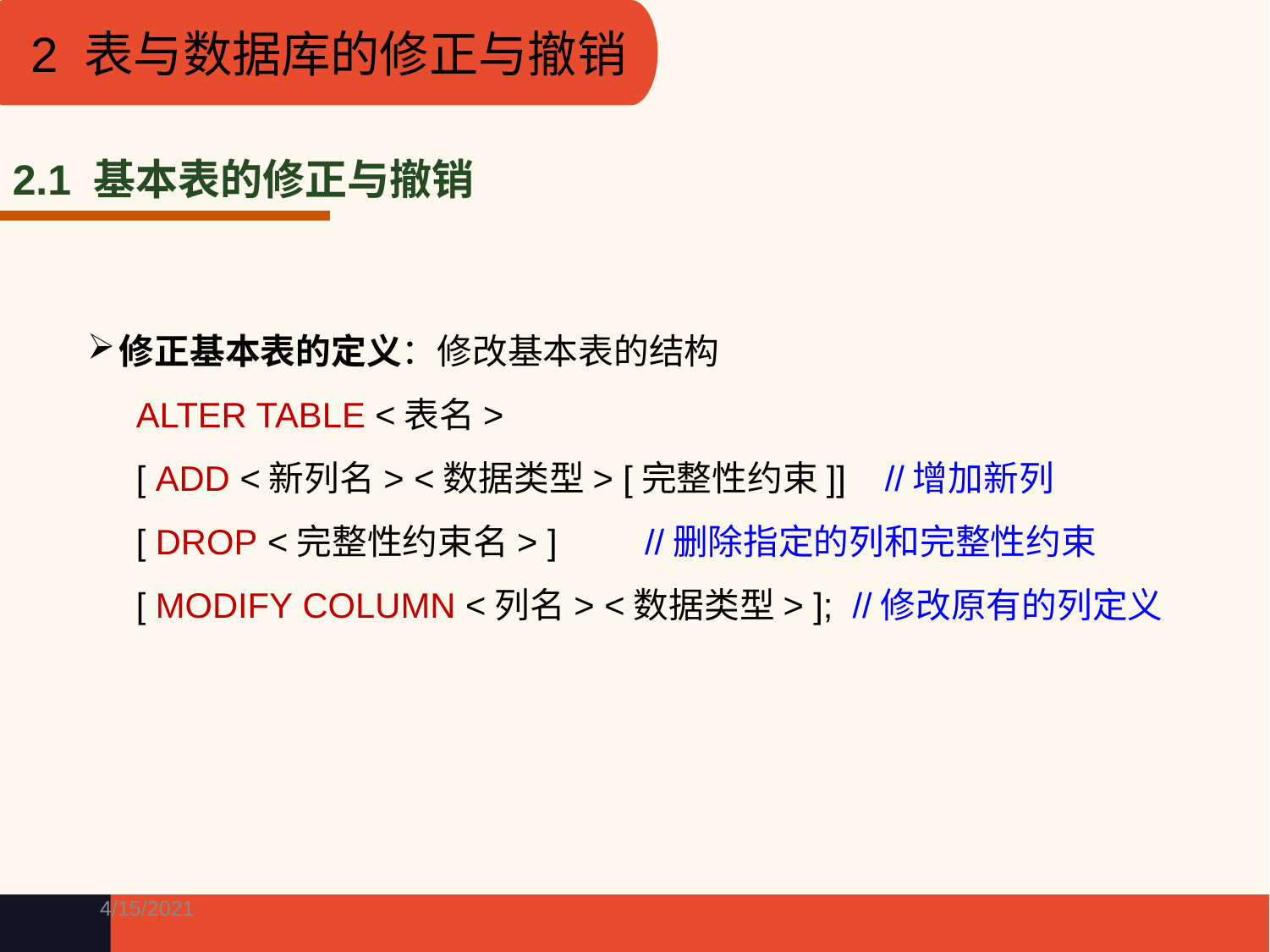

2 表与数据库的修正与撤销
2.1 基本表的修正与撤销

修正基本表的定义：修改基本表的结构
     ALTER TABLE <表名>
     [ ADD <新列名> <数据类型> [完整性约束]]    //增加新列
     [ DROP <完整性约束名> ]         //删除指定的列和完整性约束
     [ MODIFY COLUMN <列名> <数据类型> ];  //修改原有的列定义
4/15/2021